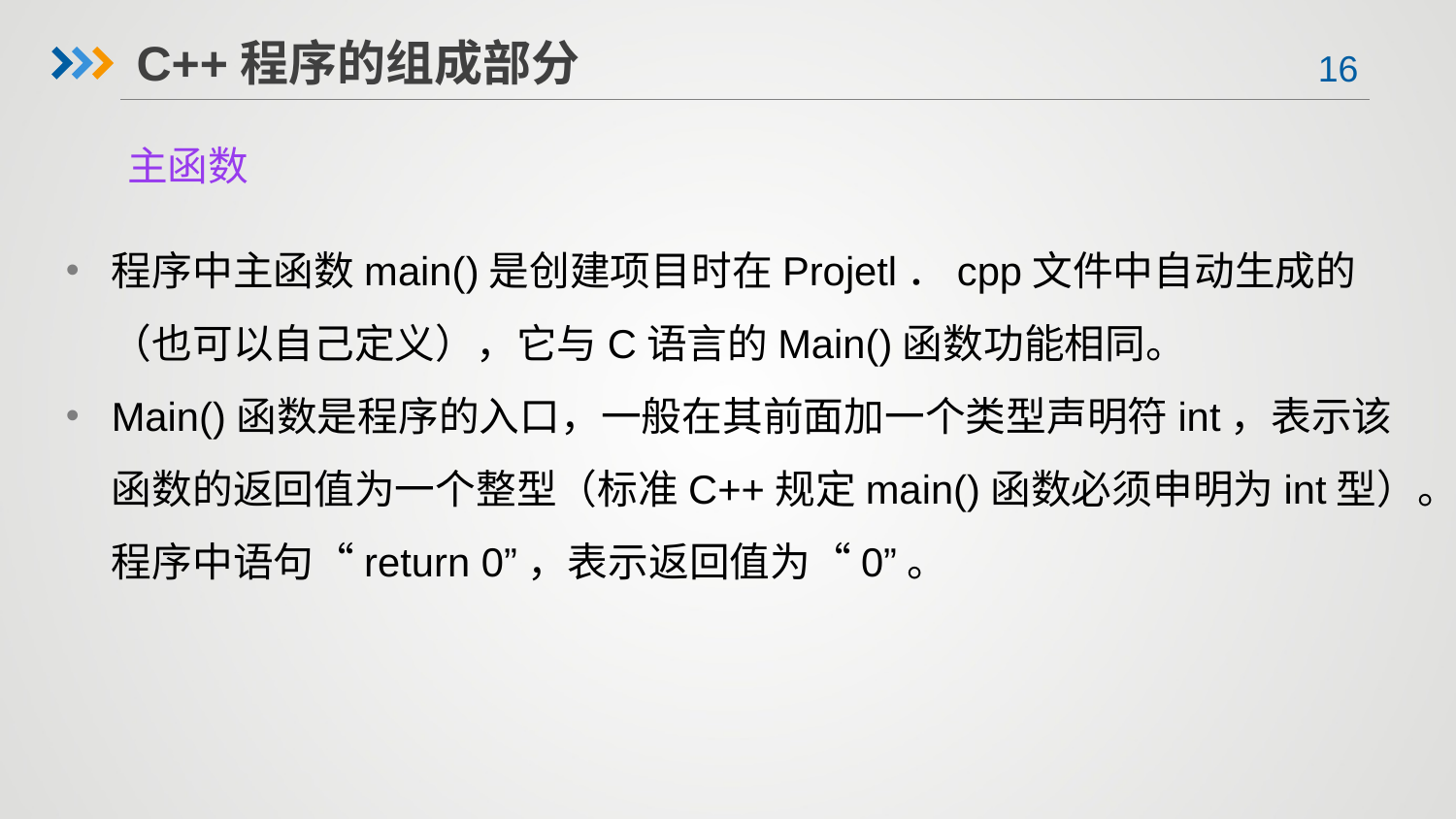

C++程序的组成部分
主函数
程序中主函数main()是创建项目时在Projetl．cpp文件中自动生成的（也可以自己定义），它与C语言的Main()函数功能相同。
Main()函数是程序的入口，一般在其前面加一个类型声明符int，表示该函数的返回值为一个整型（标准C++规定main()函数必须申明为int型）。程序中语句“return 0”，表示返回值为“0”。